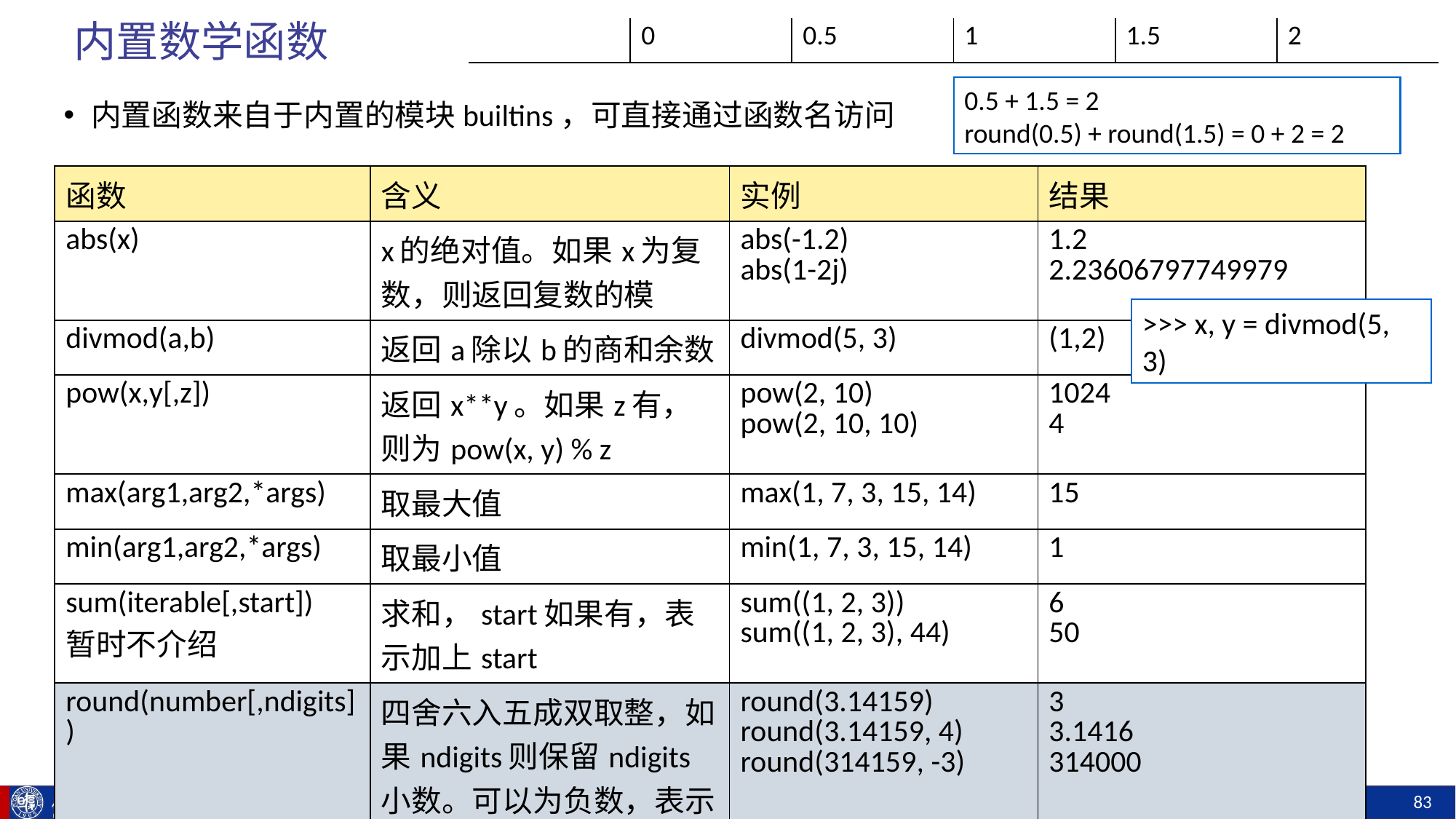

# 内置数学函数
|  | 0 | 0.5 | 1 | 1.5 | 2 |
| --- | --- | --- | --- | --- | --- |
0.5 + 1.5 = 2
round(0.5) + round(1.5) = 0 + 2 = 2
内置函数来自于内置的模块builtins，可直接通过函数名访问
| 函数 | 含义 | 实例 | 结果 |
| --- | --- | --- | --- |
| abs(x) | x的绝对值。如果x为复数，则返回复数的模 | abs(-1.2) abs(1-2j) | 1.2 2.23606797749979 |
| divmod(a,b) | 返回a除以b的商和余数 | divmod(5, 3) | (1,2) |
| pow(x,y[,z]) | 返回x\*\*y。如果z有，则为pow(x, y) % z | pow(2, 10) pow(2, 10, 10) | 1024 4 |
| max(arg1,arg2,\*args) | 取最大值 | max(1, 7, 3, 15, 14) | 15 |
| min(arg1,arg2,\*args) | 取最小值 | min(1, 7, 3, 15, 14) | 1 |
| sum(iterable[,start]) 暂时不介绍 | 求和，start如果有，表示加上start | sum((1, 2, 3)) sum((1, 2, 3), 44) | 6 50 |
| round(number[,ndigits]) | 四舍六入五成双取整，如果ndigits则保留ndigits小数。可以为负数，表示保留10的多少次方 | round(3.14159) round(3.14159, 4) round(314159, -3) | 3 3.1416 314000 |
>>> x, y = divmod(5, 3)